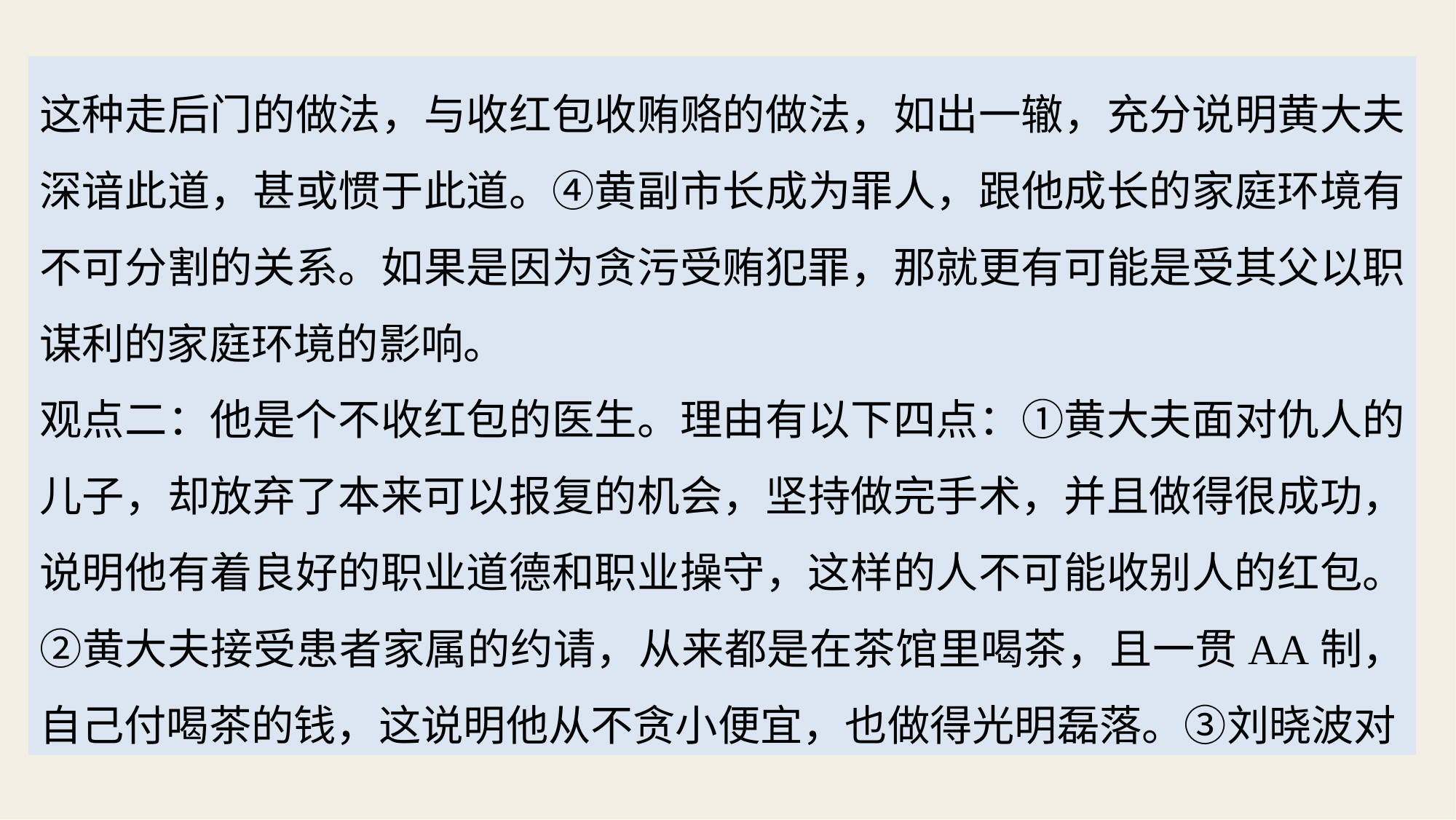

这种走后门的做法，与收红包收贿赂的做法，如出一辙，充分说明黄大夫深谙此道，甚或惯于此道。④黄副市长成为罪人，跟他成长的家庭环境有不可分割的关系。如果是因为贪污受贿犯罪，那就更有可能是受其父以职谋利的家庭环境的影响。
观点二：他是个不收红包的医生。理由有以下四点：①黄大夫面对仇人的儿子，却放弃了本来可以报复的机会，坚持做完手术，并且做得很成功，说明他有着良好的职业道德和职业操守，这样的人不可能收别人的红包。②黄大夫接受患者家属的约请，从来都是在茶馆里喝茶，且一贯AA制，自己付喝茶的钱，这说明他从不贪小便宜，也做得光明磊落。③刘晓波对